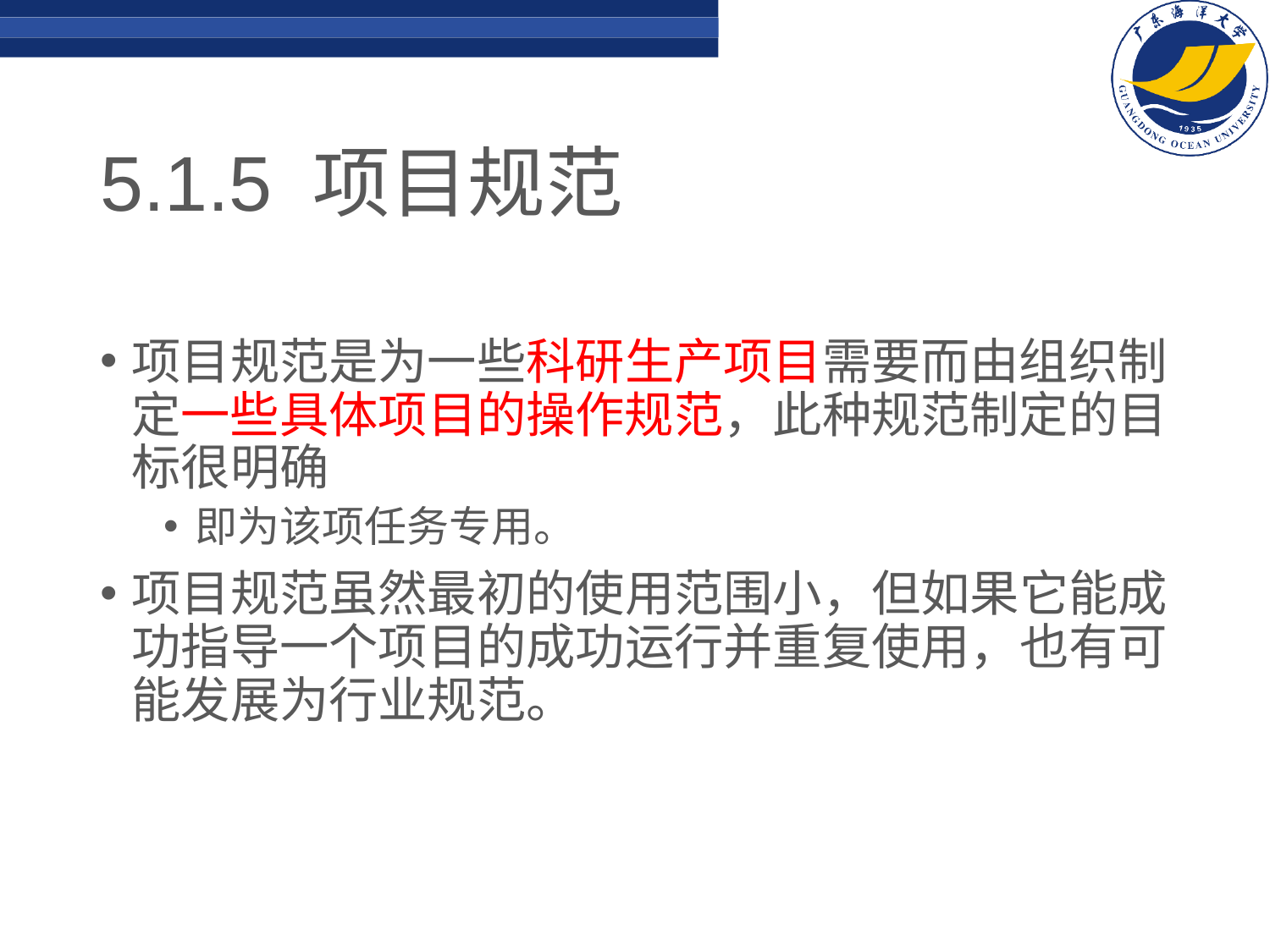

# 5.1.5 项目规范

项目规范是为一些科研生产项目需要而由组织制定一些具体项目的操作规范，此种规范制定的目标很明确
即为该项任务专用。
项目规范虽然最初的使用范围小，但如果它能成功指导一个项目的成功运行并重复使用，也有可能发展为行业规范。
9